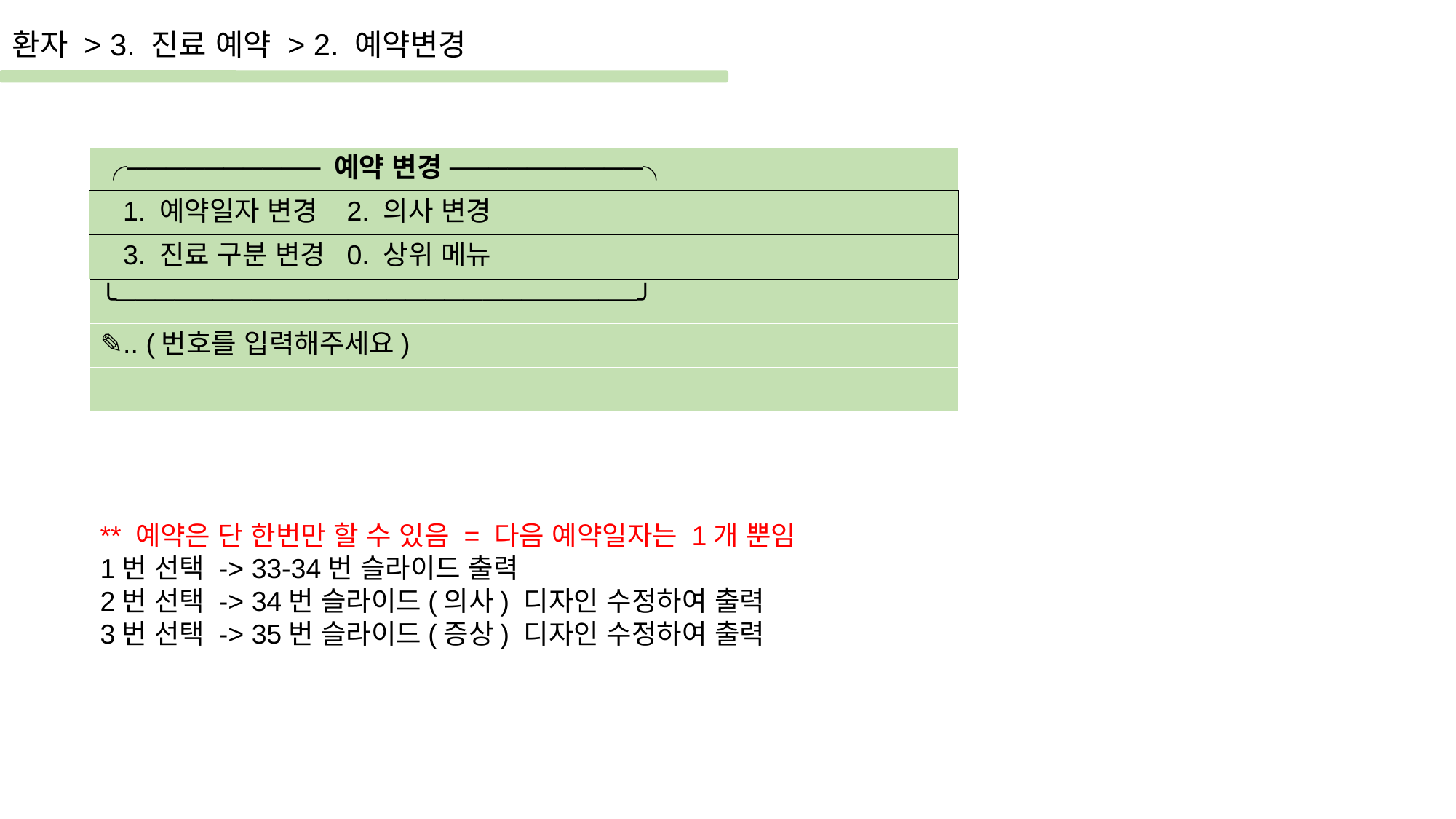

환자 > 3. 진료 예약 > 2. 예약변경

| ╭────────── 예약 변경 ──────────╮ |
| --- |
| 1. 예약일자 변경 2. 의사 변경 |
| 3. 진료 구분 변경 0. 상위 메뉴 |
| ╰───────────────────────────╯ |
| ✎.. (번호를 입력해주세요) |
|  |
** 예약은 단 한번만 할 수 있음 = 다음 예약일자는 1개 뿐임
1번 선택 -> 33-34번 슬라이드 출력
2번 선택 -> 34번 슬라이드(의사) 디자인 수정하여 출력
3번 선택 -> 35번 슬라이드(증상) 디자인 수정하여 출력